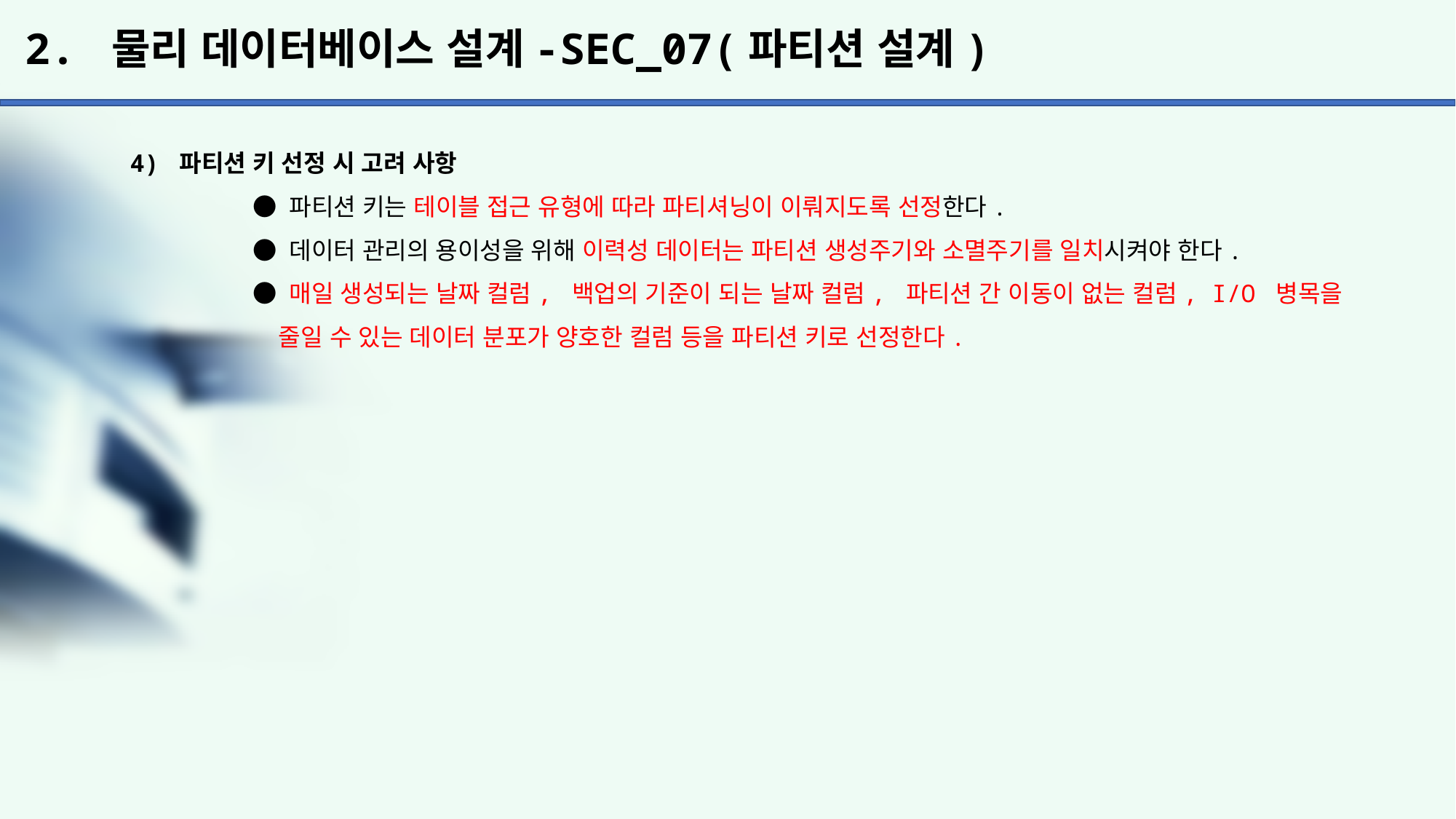

# 2. 물리 데이터베이스 설계-SEC_07(파티션 설계)
4) 파티션 키 선정 시 고려 사항
	  ● 파티션 키는 테이블 접근 유형에 따라 파티셔닝이 이뤄지도록 선정한다.
	  ● 데이터 관리의 용이성을 위해 이력성 데이터는 파티션 생성주기와 소멸주기를 일치시켜야 한다.
	  ● 매일 생성되는 날짜 컬럼, 백업의 기준이 되는 날짜 컬럼, 파티션 간 이동이 없는 컬럼, I/O 병목을
	     줄일 수 있는 데이터 분포가 양호한 컬럼 등을 파티션 키로 선정한다.